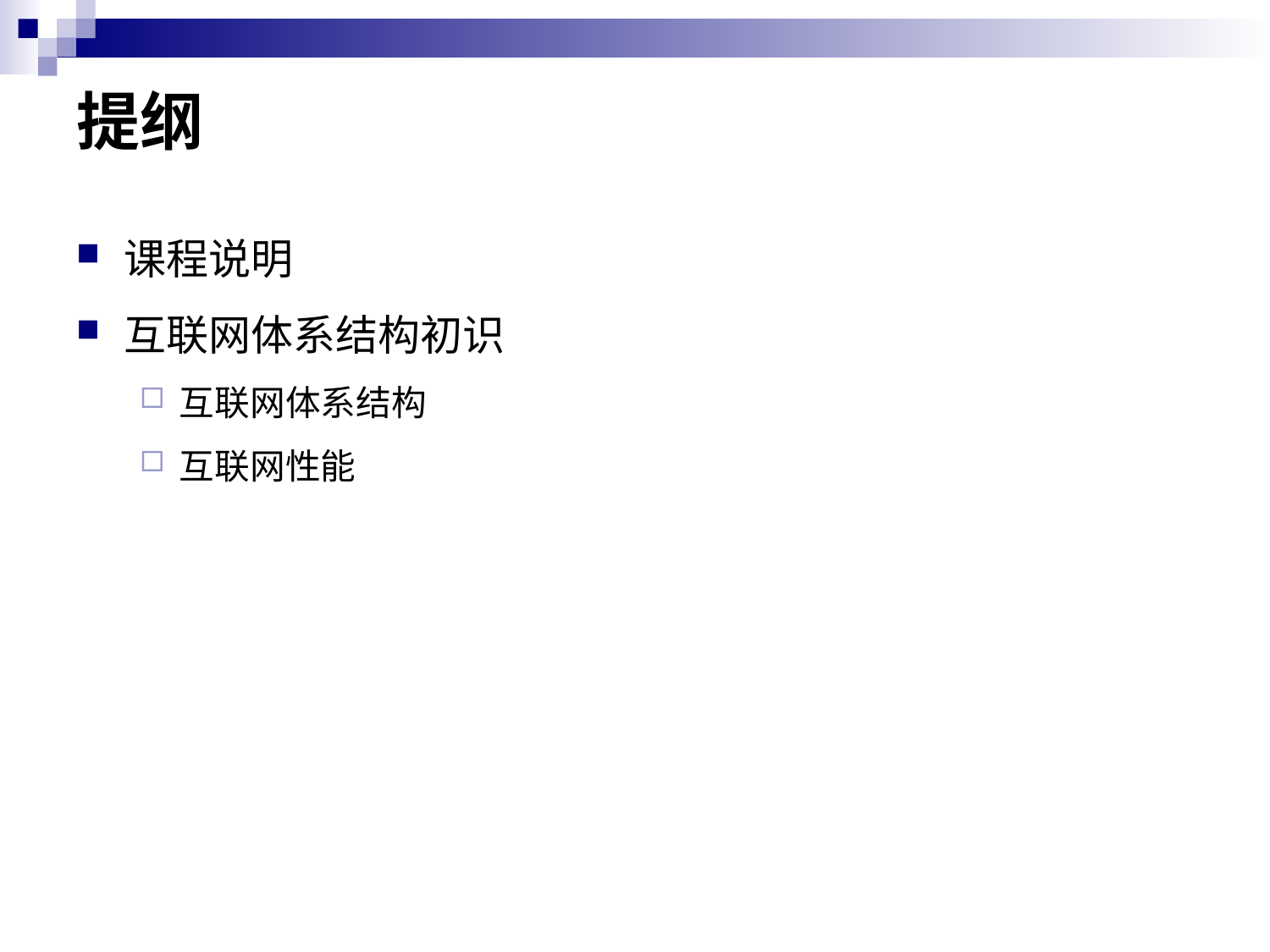

# 提纲
课程说明
互联网体系结构初识
互联网体系结构
互联网性能

2